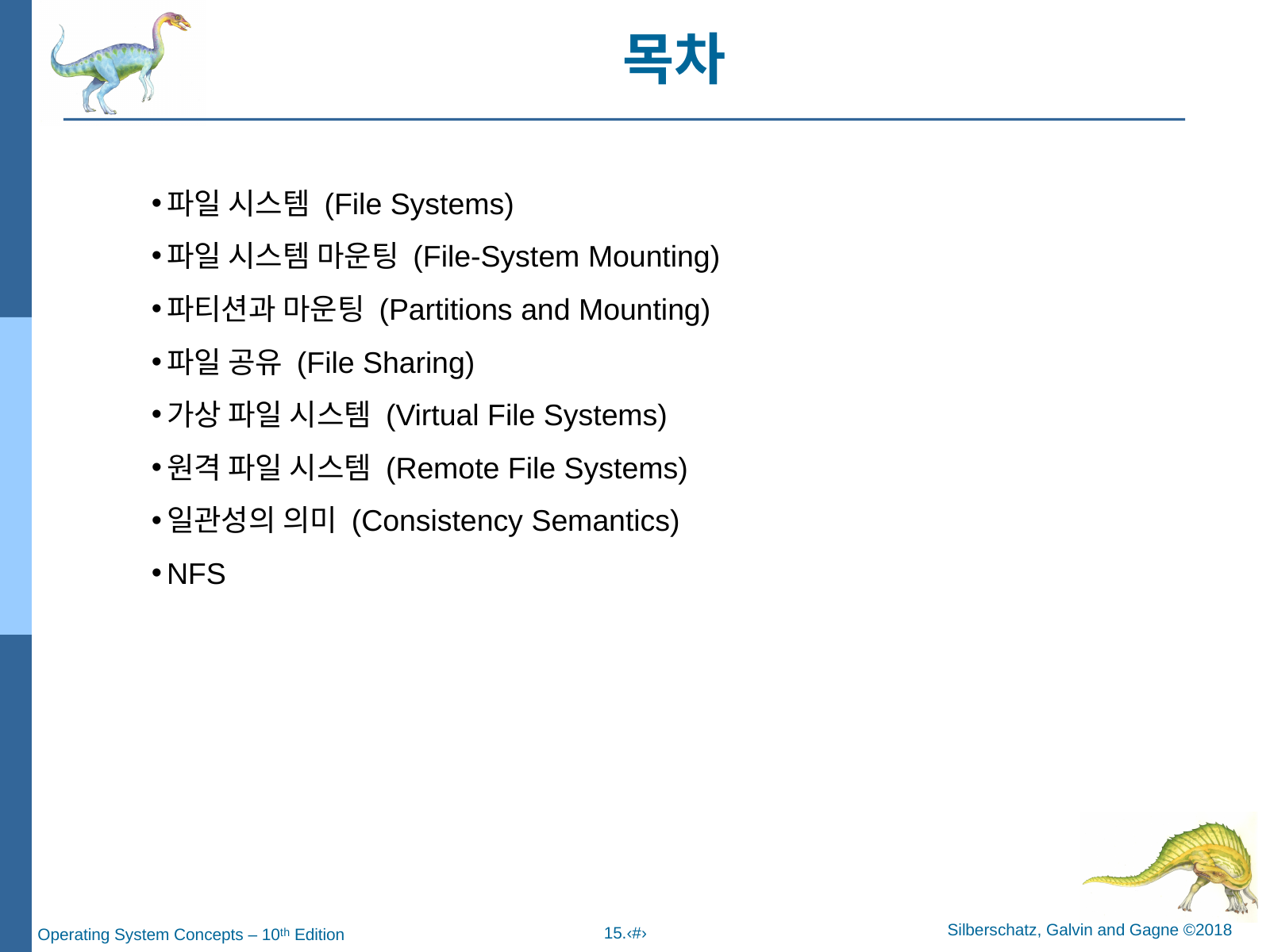

목차

파일 시스템 (File Systems)
파일 시스템 마운팅 (File-System Mounting)
파티션과 마운팅 (Partitions and Mounting)
파일 공유 (File Sharing)
가상 파일 시스템 (Virtual File Systems)
원격 파일 시스템 (Remote File Systems)
일관성의 의미 (Consistency Semantics)
NFS

Silberschatz, Galvin and Gagne ©2018
15.‹#›
Operating System Concepts – 10ᵗʰ Edition